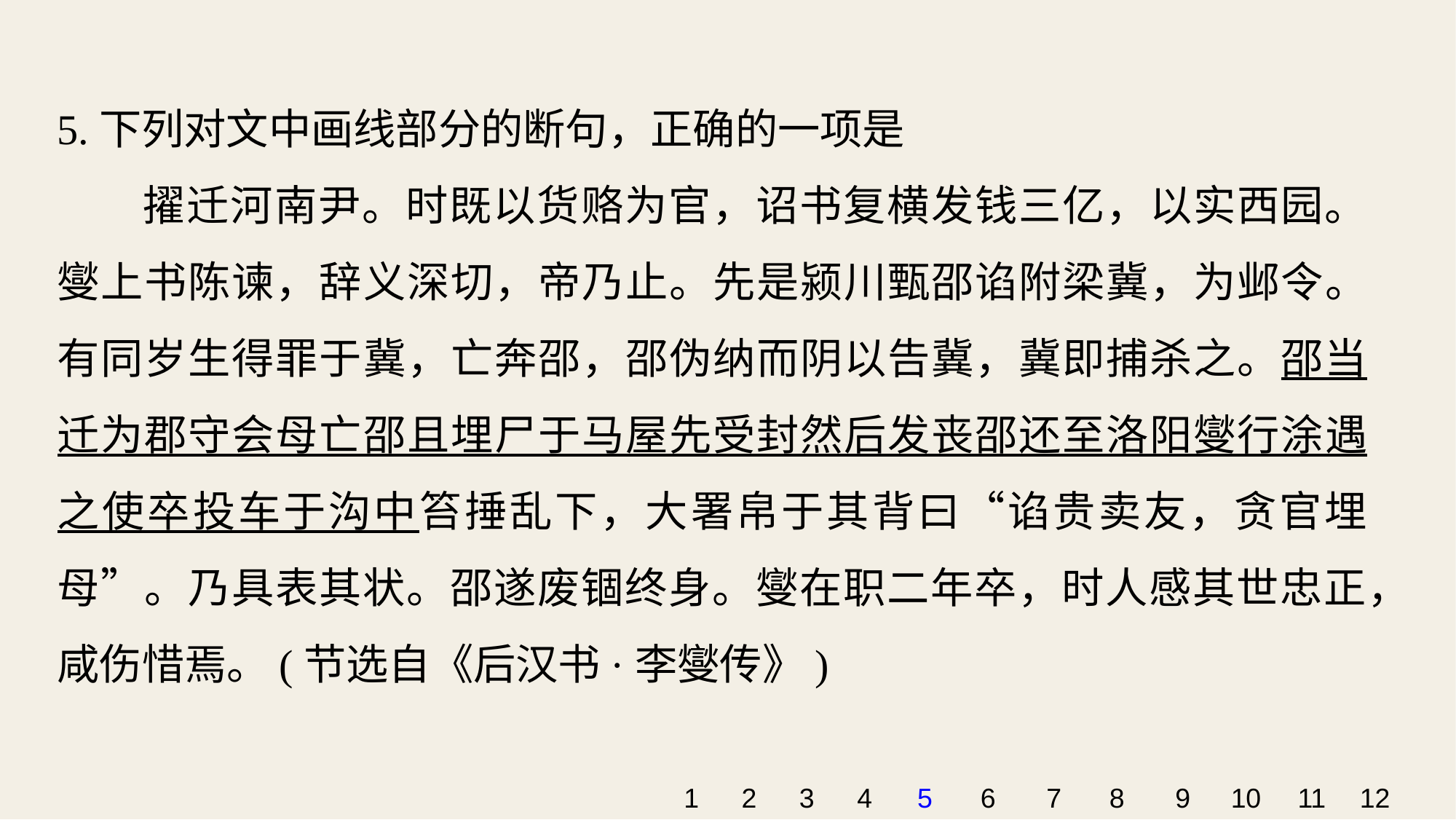

5.下列对文中画线部分的断句，正确的一项是
擢迁河南尹。时既以货赂为官，诏书复横发钱三亿，以实西园。燮上书陈谏，辞义深切，帝乃止。先是颍川甄邵谄附梁冀，为邺令。有同岁生得罪于冀，亡奔邵，邵伪纳而阴以告冀，冀即捕杀之。邵当迁为郡守会母亡邵且埋尸于马屋先受封然后发丧邵还至洛阳燮行涂遇之使卒投车于沟中笞捶乱下，大署帛于其背曰“谄贵卖友，贪官埋母”。乃具表其状。邵遂废锢终身。燮在职二年卒，时人感其世忠正，咸伤惜焉。(节选自《后汉书·李燮传》)
1
2
3
4
5
6
7
8
9
10
11
12